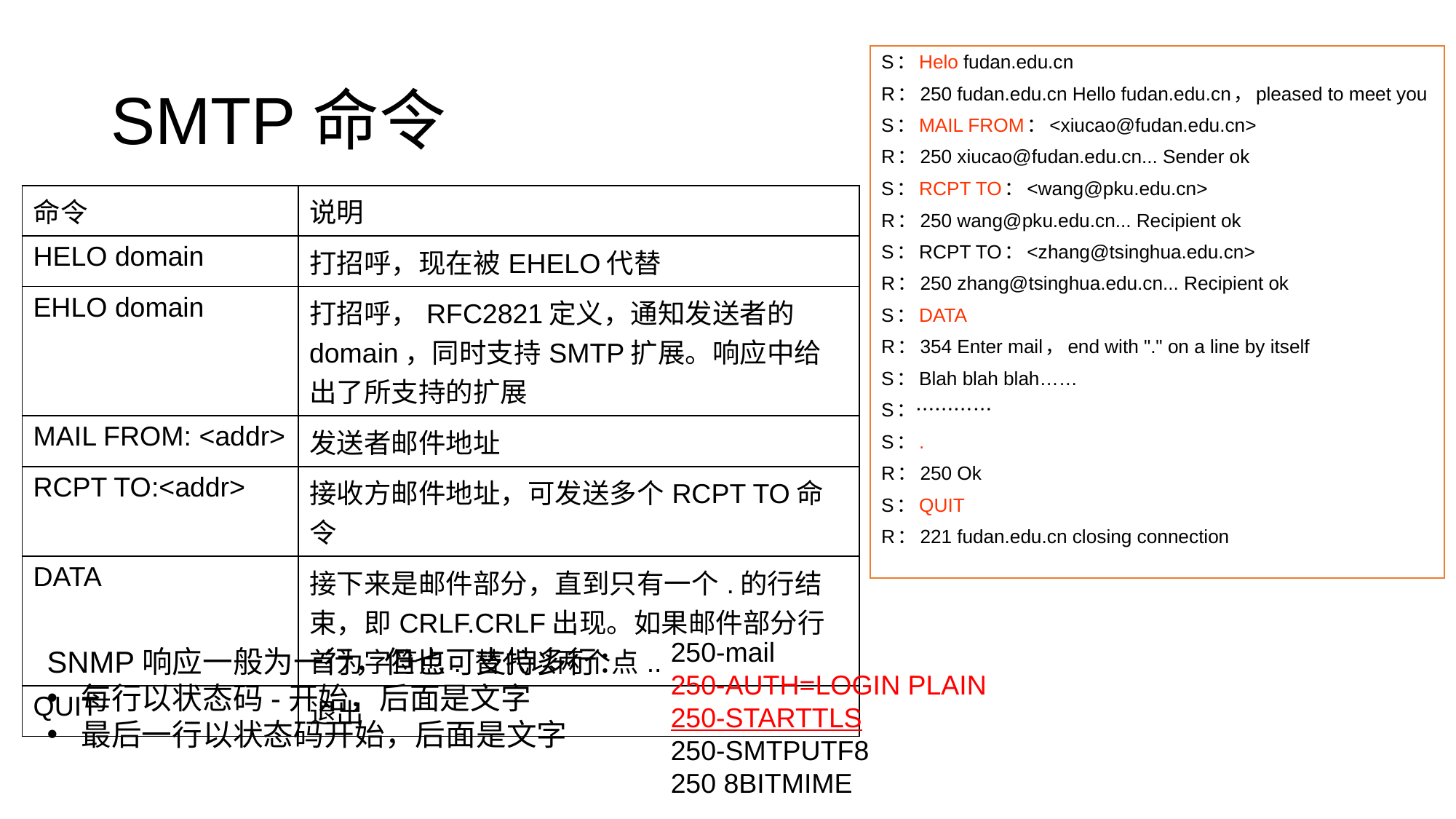

# SMTP命令
S：Helo fudan.edu.cn
R：250 fudan.edu.cn Hello fudan.edu.cn，pleased to meet you
S：MAIL FROM：<xiucao@fudan.edu.cn>
R：250 xiucao@fudan.edu.cn... Sender ok
S：RCPT TO：<wang@pku.edu.cn>
R：250 wang@pku.edu.cn... Recipient ok
S：RCPT TO：<zhang@tsinghua.edu.cn>
R：250 zhang@tsinghua.edu.cn... Recipient ok
S：DATA
R：354 Enter mail，end with "." on a line by itself
S：Blah blah blah……
S：…………
S：.
R：250 Ok
S：QUIT
R：221 fudan.edu.cn closing connection
| 命令 | 说明 |
| --- | --- |
| HELO domain | 打招呼，现在被EHELO代替 |
| EHLO domain | 打招呼，RFC2821定义，通知发送者的domain，同时支持SMTP扩展。响应中给出了所支持的扩展 |
| MAIL FROM: <addr> | 发送者邮件地址 |
| RCPT TO:<addr> | 接收方邮件地址，可发送多个RCPT TO命令 |
| DATA | 接下来是邮件部分，直到只有一个.的行结束，即CRLF.CRLF出现。如果邮件部分行首为字符点. 替代以两个点.. |
| QUIT | 退出 |
250-mail
250-AUTH=LOGIN PLAIN
250-STARTTLS
250-SMTPUTF8
250 8BITMIME
SNMP响应一般为一行，但也可支持多行：
每行以状态码-开始，后面是文字
最后一行以状态码开始，后面是文字